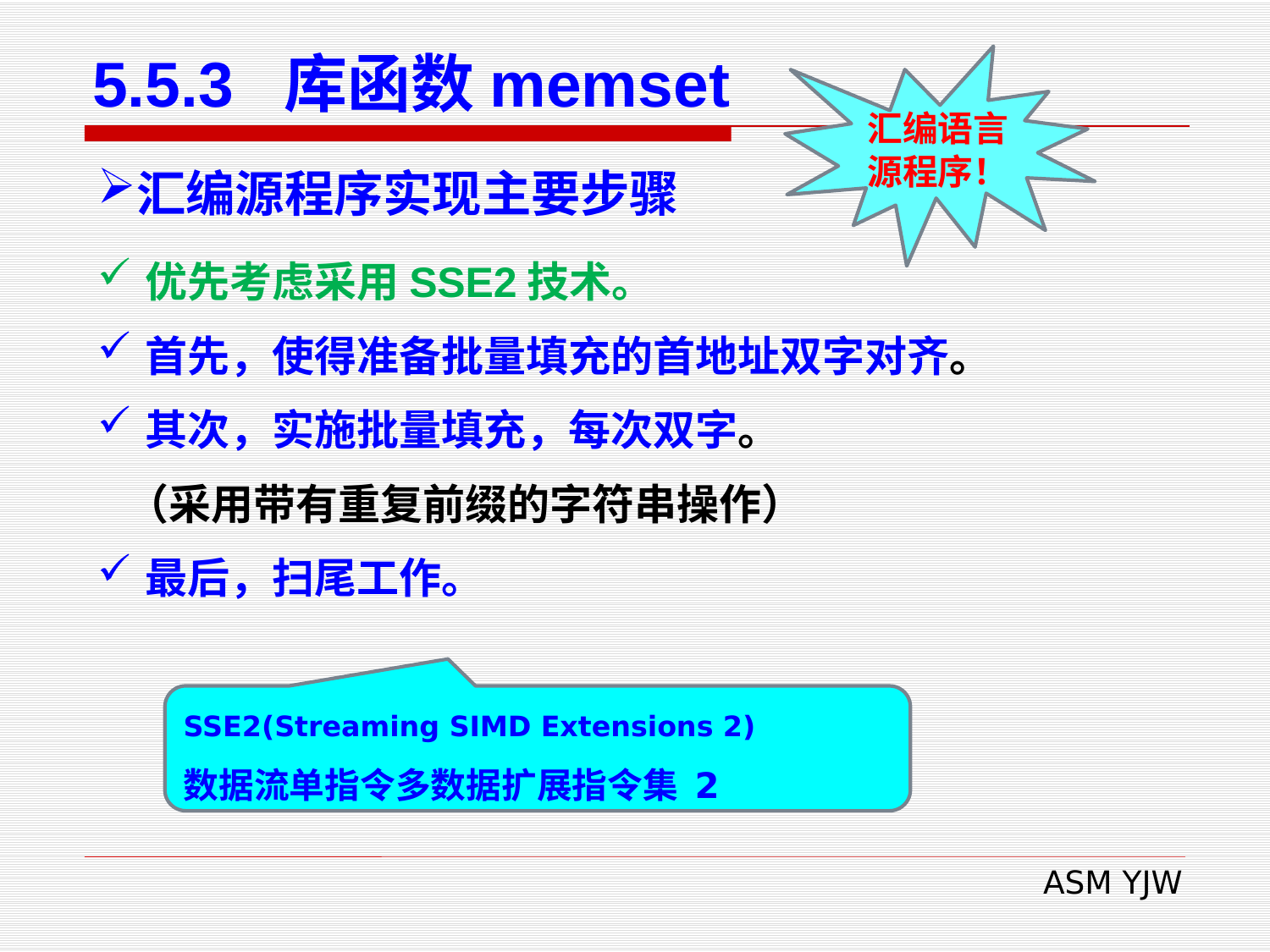

# 5.5.3  库函数memset
汇编语言
源程序！
汇编源程序实现主要步骤
优先考虑采用SSE2技术。
首先，使得准备批量填充的首地址双字对齐。
其次，实施批量填充，每次双字。
  （采用带有重复前缀的字符串操作）
最后，扫尾工作。
SSE2(Streaming SIMD Extensions 2)
数据流单指令多数据扩展指令集 2